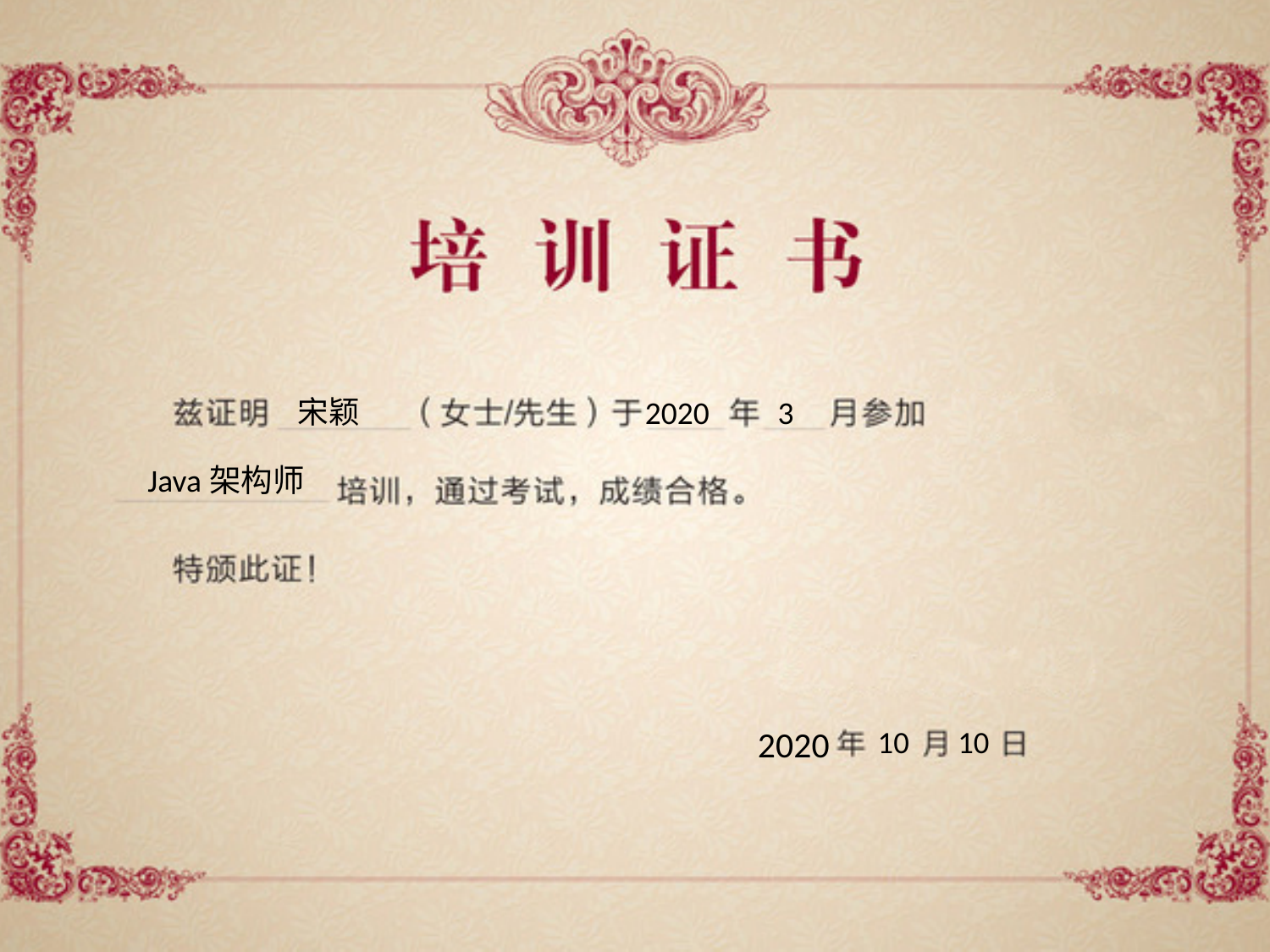

宋颖
2020
3
Java架构师
2020
10
10